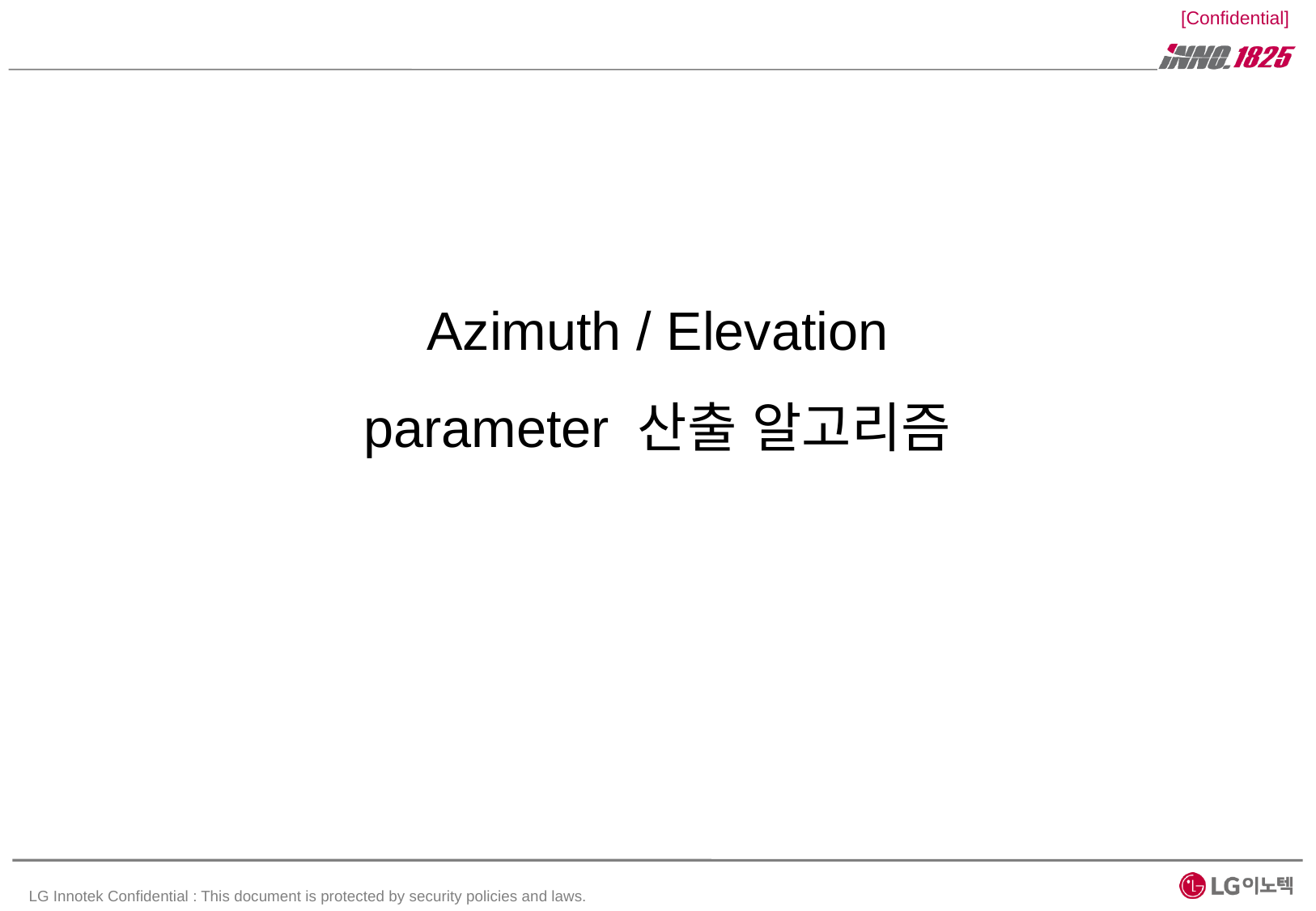

#

Azimuth / Elevation
parameter 산출 알고리즘